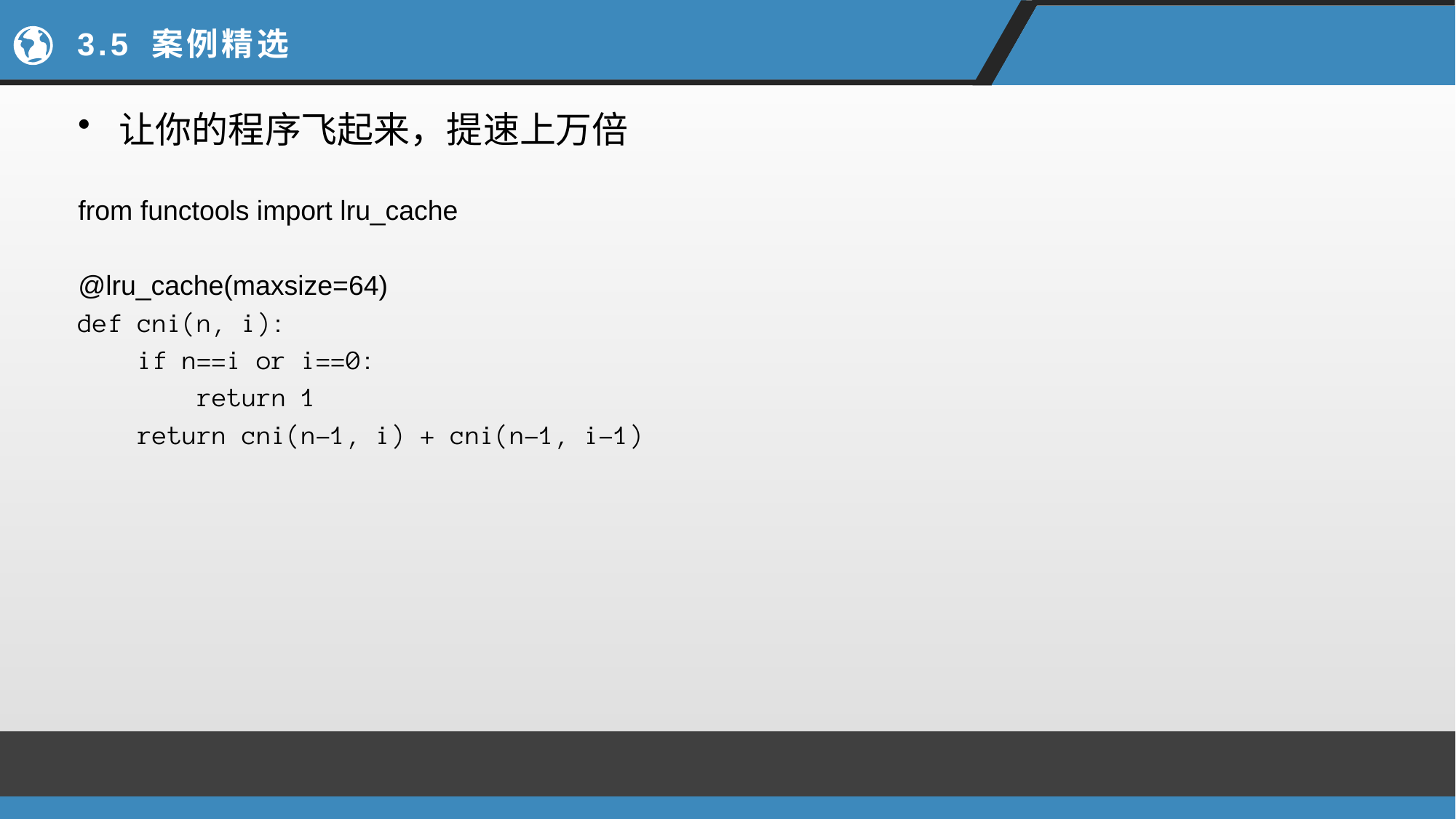

# 3.5 案例精选

让你的程序飞起来，提速上万倍

from functools import lru_cache

@lru_cache(maxsize=64)
def cni(n, i):
    if n==i or i==0:
        return 1
    return cni(n-1, i) + cni(n-1, i-1)